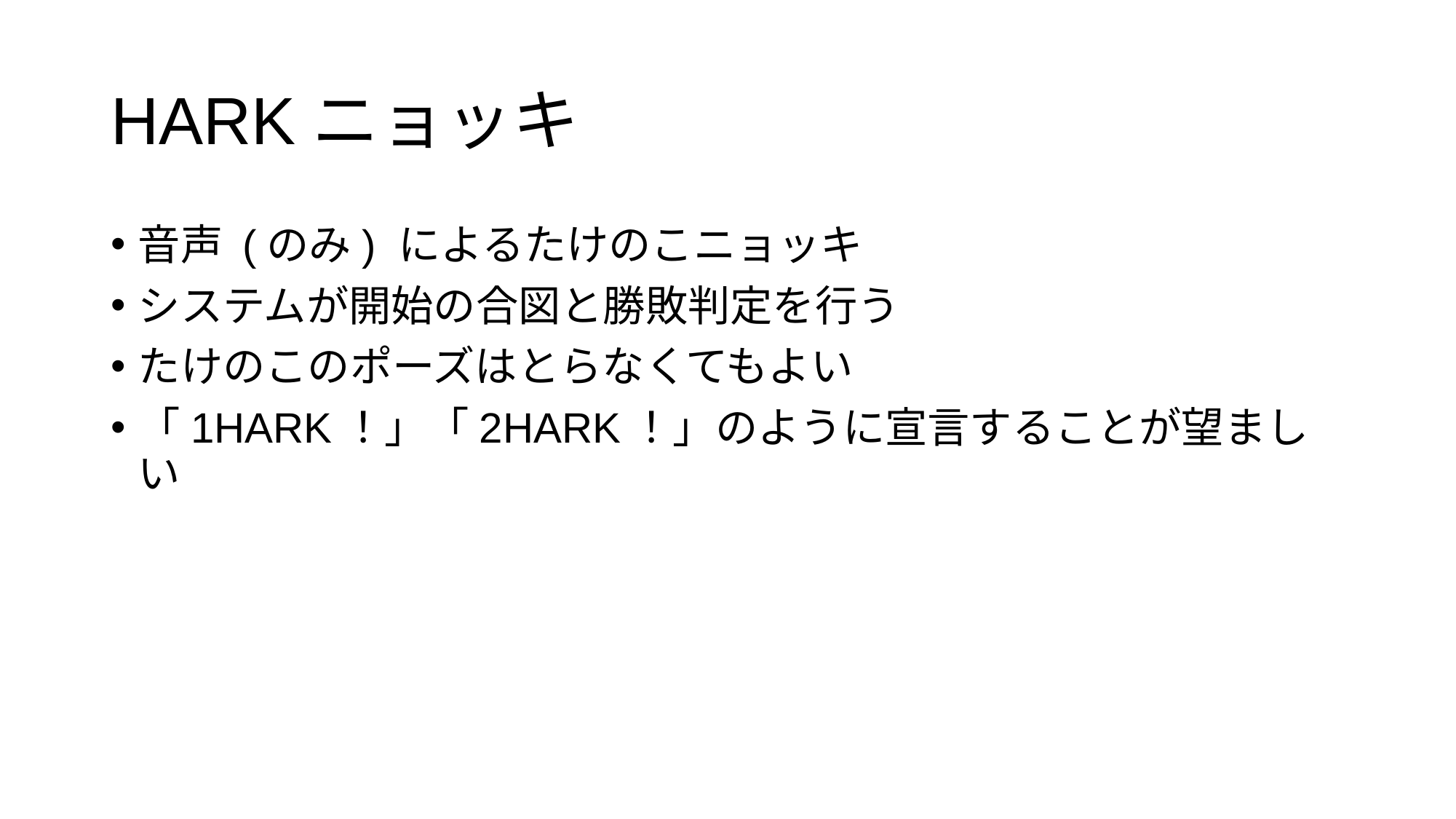

# HARKニョッキ
音声 (のみ) によるたけのこニョッキ
システムが開始の合図と勝敗判定を行う
たけのこのポーズはとらなくてもよい
「1HARK！」「2HARK！」のように宣言することが望ましい